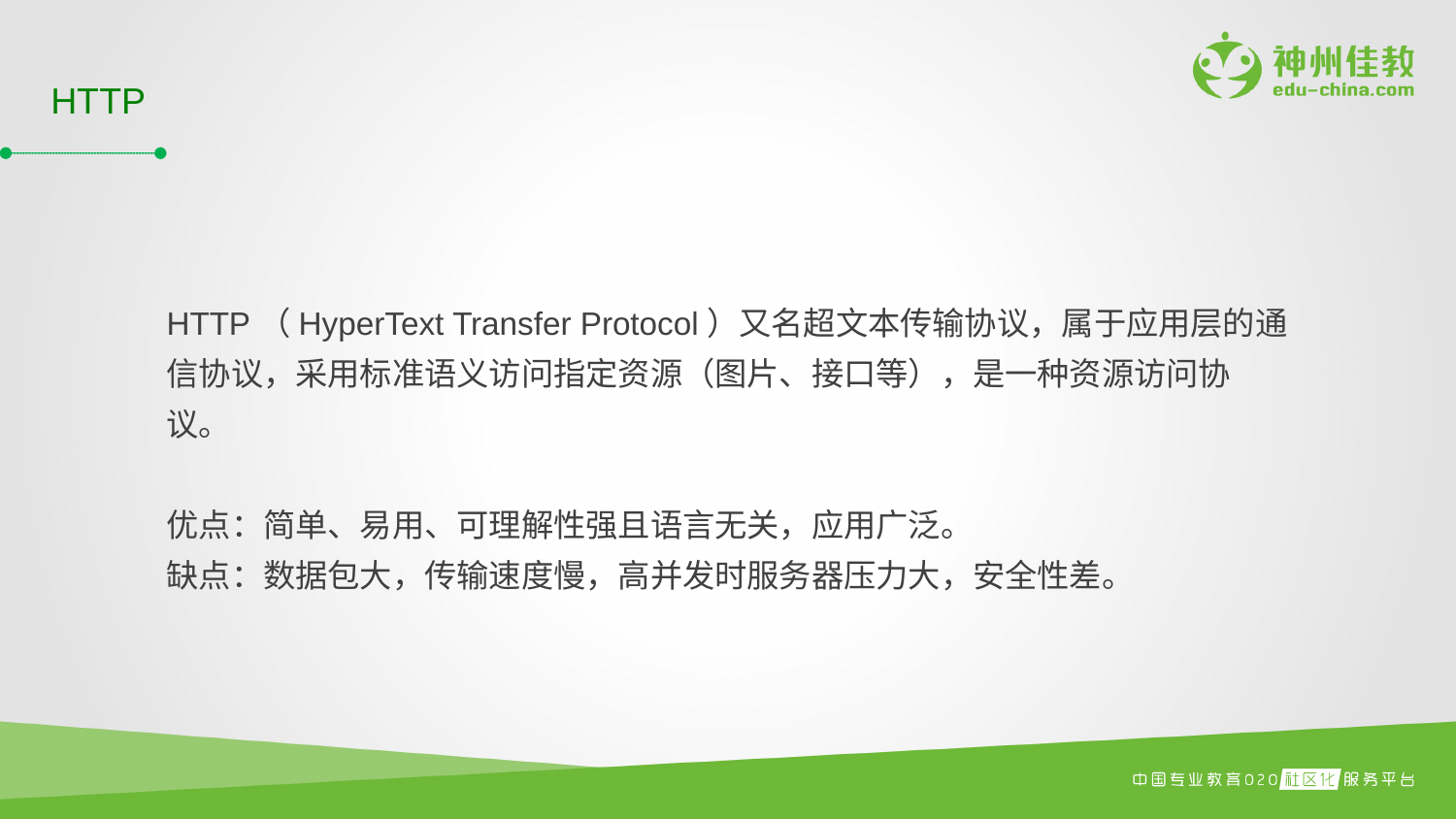

HTTP

HTTP（HyperText Transfer Protocol）又名超文本传输协议，属于应用层的通信协议，采用标准语义访问指定资源（图片、接口等），是一种资源访问协议。

优点：简单、易用、可理解性强且语言无关，应用广泛。
缺点：数据包大，传输速度慢，高并发时服务器压力大，安全性差。